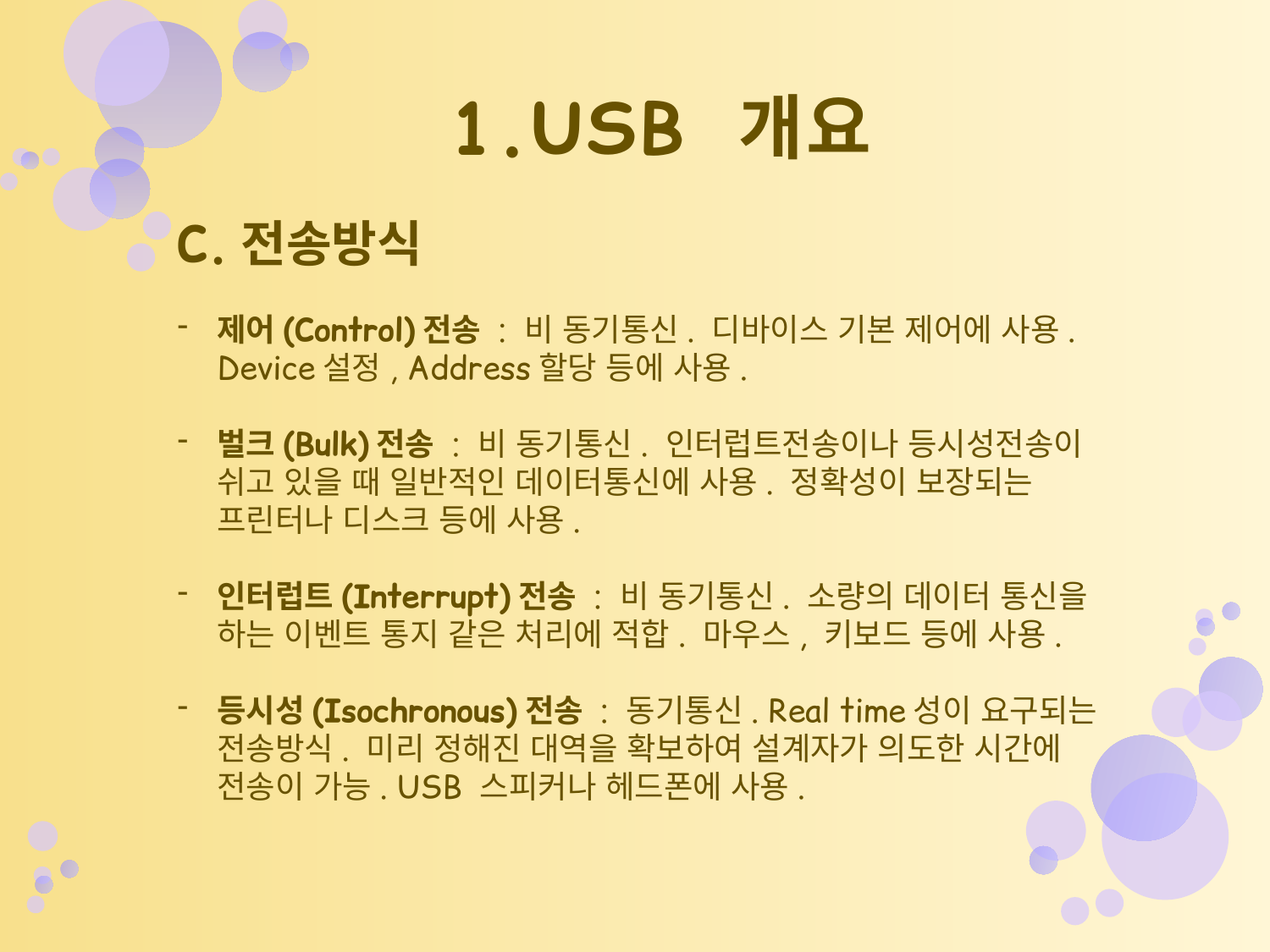

# 1.USB 개요
C.전송방식

제어(Control)전송 : 비 동기통신. 디바이스 기본 제어에 사용. Device설정, Address할당 등에 사용.

벌크(Bulk)전송 : 비 동기통신. 인터럽트전송이나 등시성전송이 쉬고 있을 때 일반적인 데이터통신에 사용. 정확성이 보장되는 프린터나 디스크 등에 사용.

인터럽트(Interrupt)전송 : 비 동기통신. 소량의 데이터 통신을 하는 이벤트 통지 같은 처리에 적합. 마우스, 키보드 등에 사용.

등시성(Isochronous)전송 : 동기통신. Real time성이 요구되는 전송방식. 미리 정해진 대역을 확보하여 설계자가 의도한 시간에 전송이 가능. USB 스피커나 헤드폰에 사용.